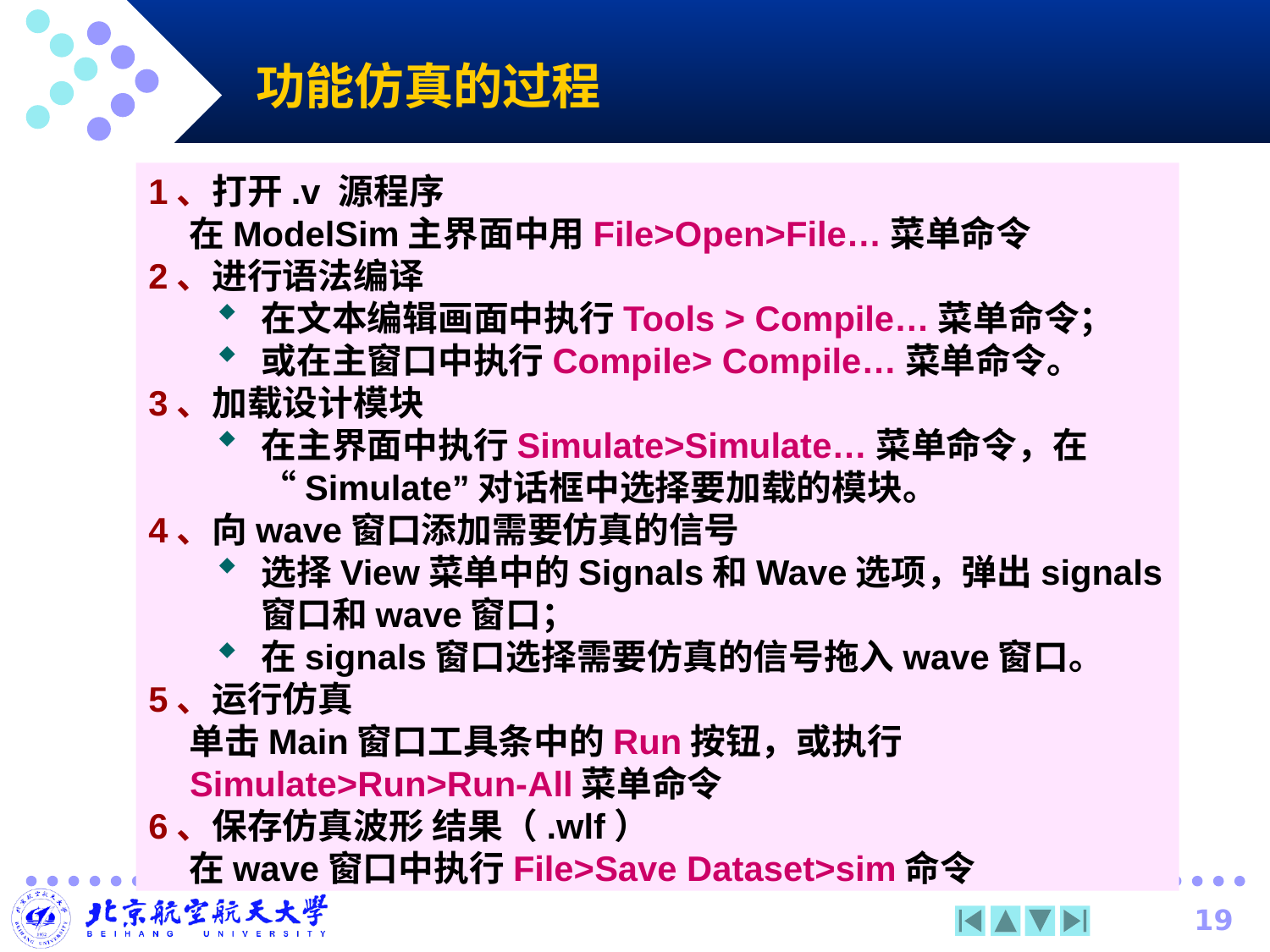

# 功能仿真的过程
1、打开.v 源程序
    在ModelSim主界面中用File>Open>File…菜单命令
2、进行语法编译
在文本编辑画面中执行Tools > Compile…菜单命令；
或在主窗口中执行Compile> Compile…菜单命令。
3、加载设计模块
在主界面中执行Simulate>Simulate…菜单命令，在 “Simulate”对话框中选择要加载的模块。
4、向wave窗口添加需要仿真的信号
选择View菜单中的Signals和Wave选项，弹出signals窗口和wave窗口；
在signals窗口选择需要仿真的信号拖入wave窗口。
5、运行仿真
    单击Main窗口工具条中的Run按钮，或执行Simulate>Run>Run-All菜单命令
6、保存仿真波形 结果（.wlf）
    在wave窗口中执行File>Save Dataset>sim命令
19